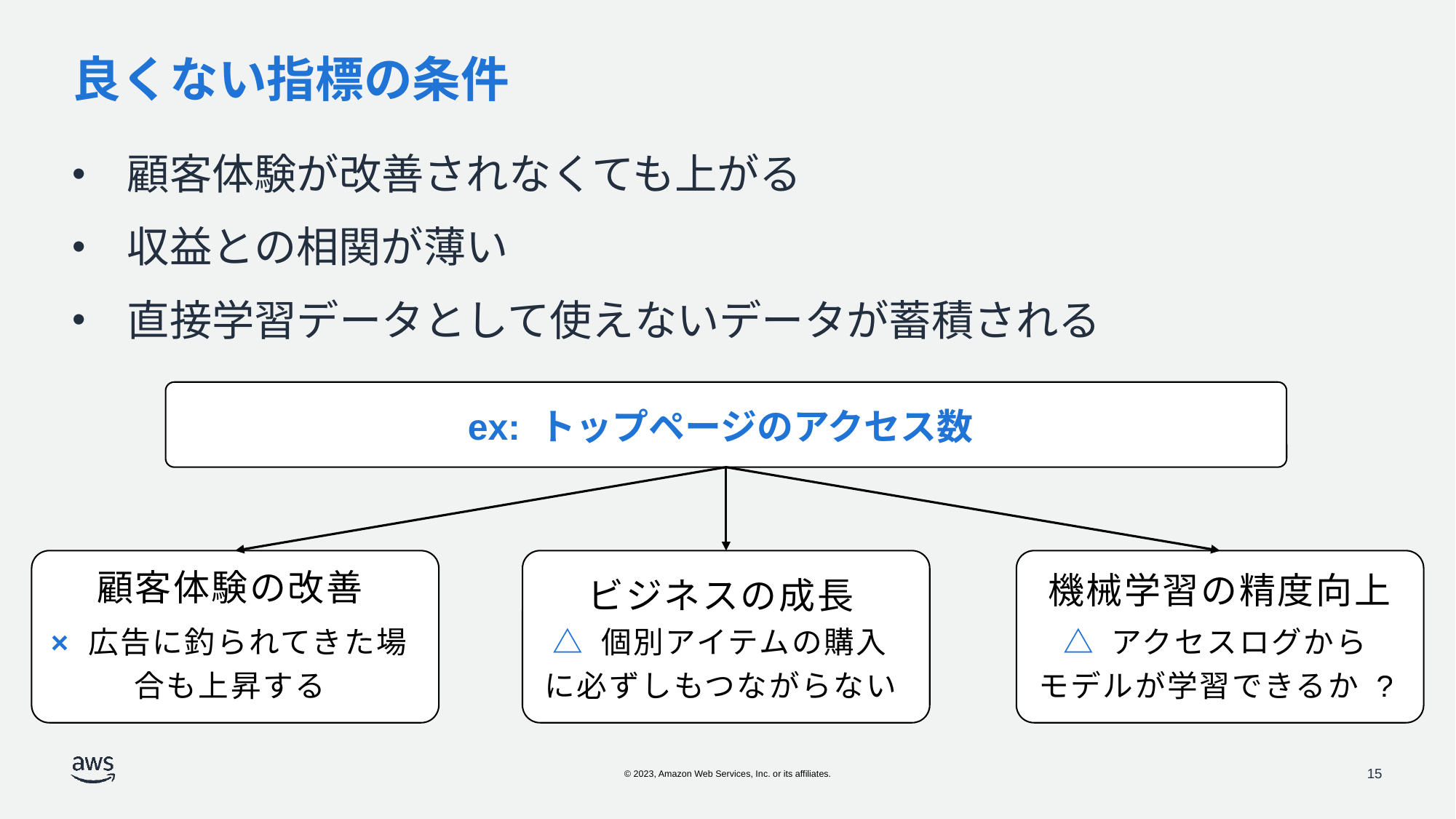

# 良くない指標の条件
顧客体験が改善されなくても上がる
収益との相関が薄い
直接学習データとして使えないデータが蓄積される

ex: トップページのアクセス数

顧客体験の改善

機械学習の精度向上
ビジネスの成長
× 広告に釣られてきた場合も上昇する
△ 個別アイテムの購入に必ずしもつながらない
△ アクセスログから
モデルが学習できるか ?
15